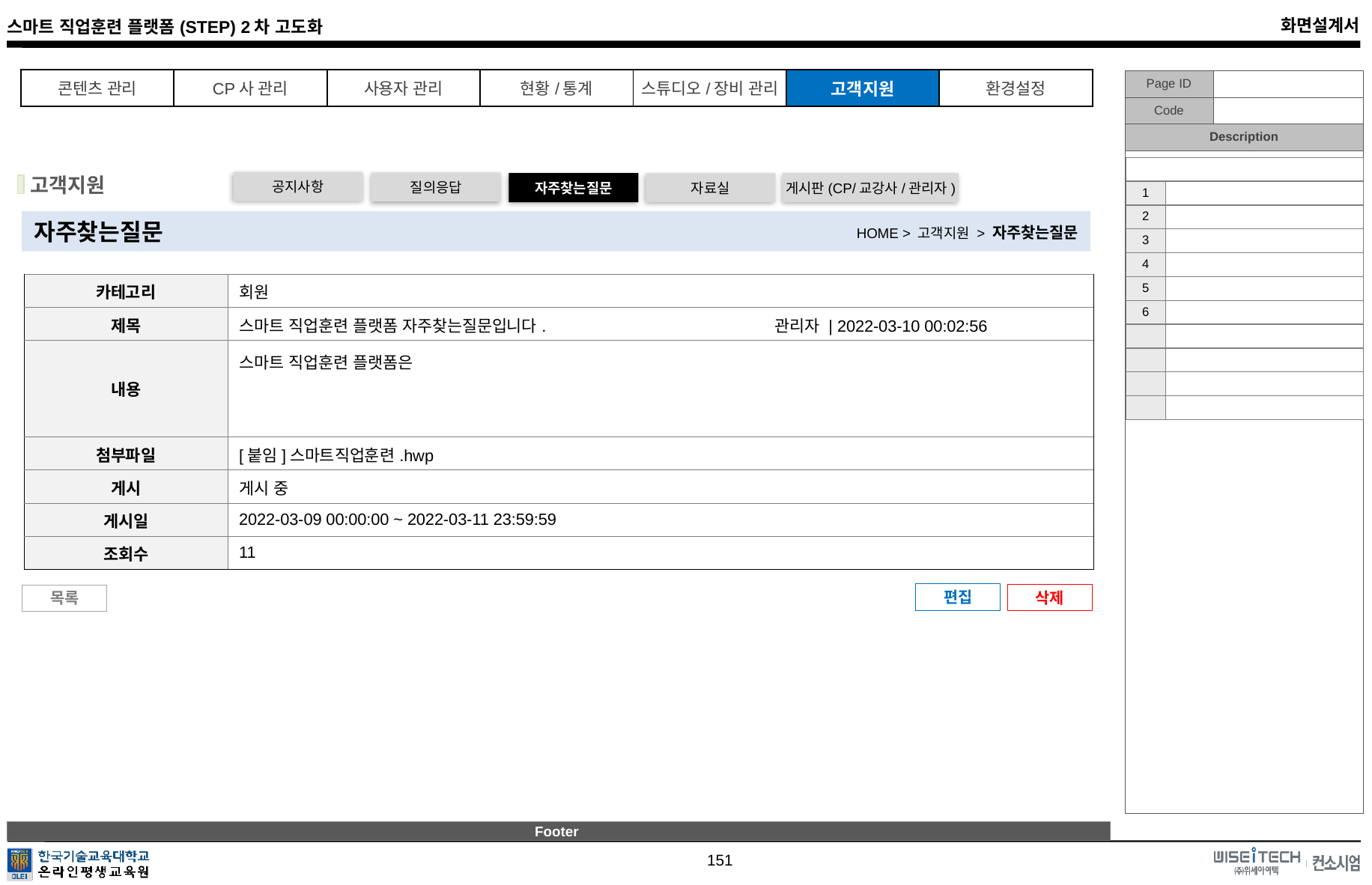

|  |  |
| --- | --- |
| 1 |  |
| 2 |  |
| 3 |  |
| 4 |  |
| 5 |  |
| 6 |  |
|  |  |
|  |  |
|  |  |
|  |  |
고객지원
공지사항
질의응답
자주찾는질문
게시판(CP/교강사/관리자)
자료실

자주찾는질문
HOME > 고객지원 > 자주찾는질문
| 카테고리 | 회원 |
| --- | --- |
| 제목 | 스마트 직업훈련 플랫폼 자주찾는질문입니다. 관리자 | 2022-03-10 00:02:56 |
| 내용 | 스마트 직업훈련 플랫폼은 |
| 첨부파일 | [붙임]스마트직업훈련.hwp |
| 게시 | 게시 중 |
| 게시일 | 2022-03-09 00:00:00 ~ 2022-03-11 23:59:59 |
| 조회수 | 11 |
편집
삭제
목록
Footer